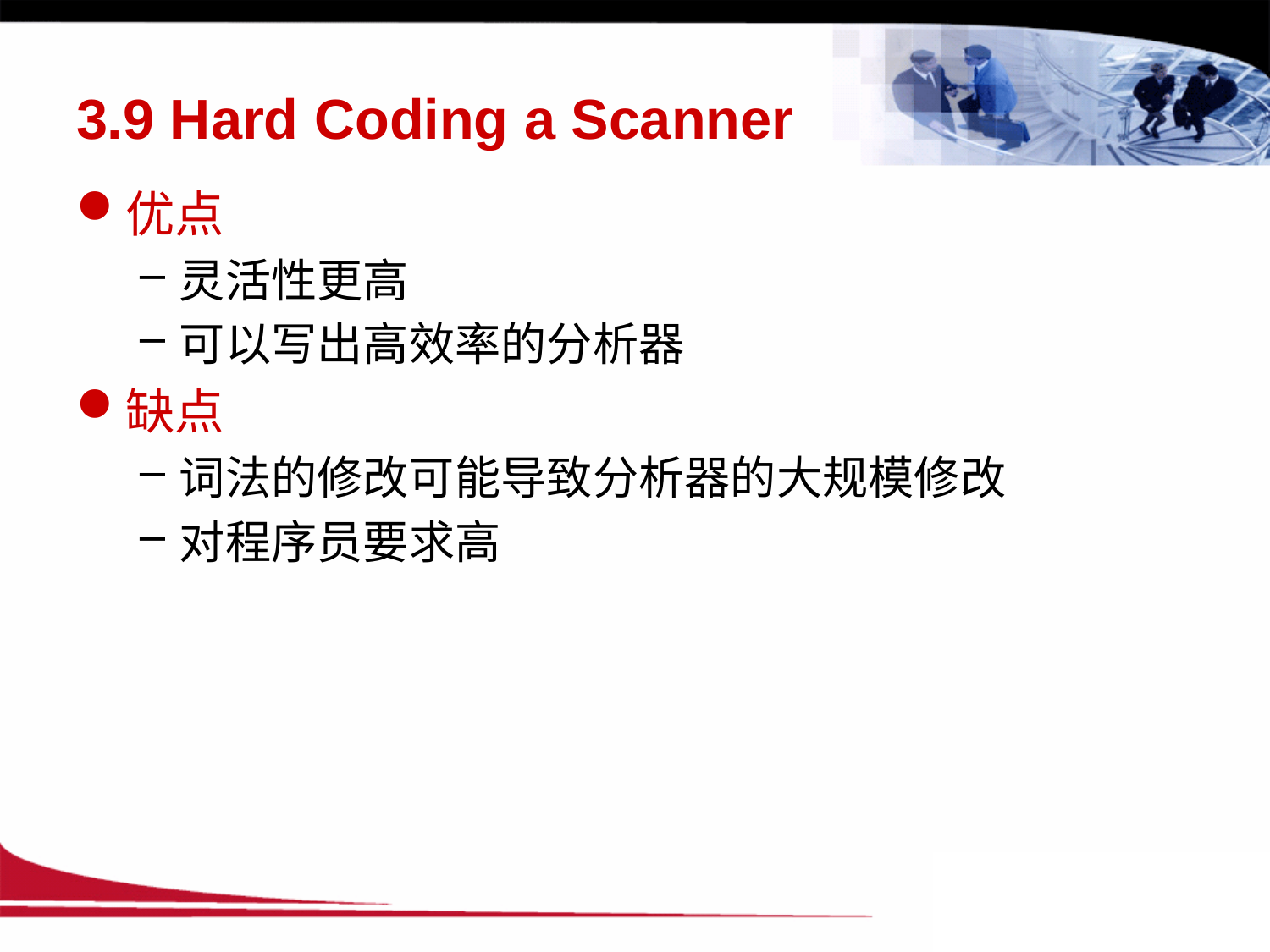

# 3.9 Hard Coding a Scanner
优点
灵活性更高
可以写出高效率的分析器
缺点
词法的修改可能导致分析器的大规模修改
对程序员要求高